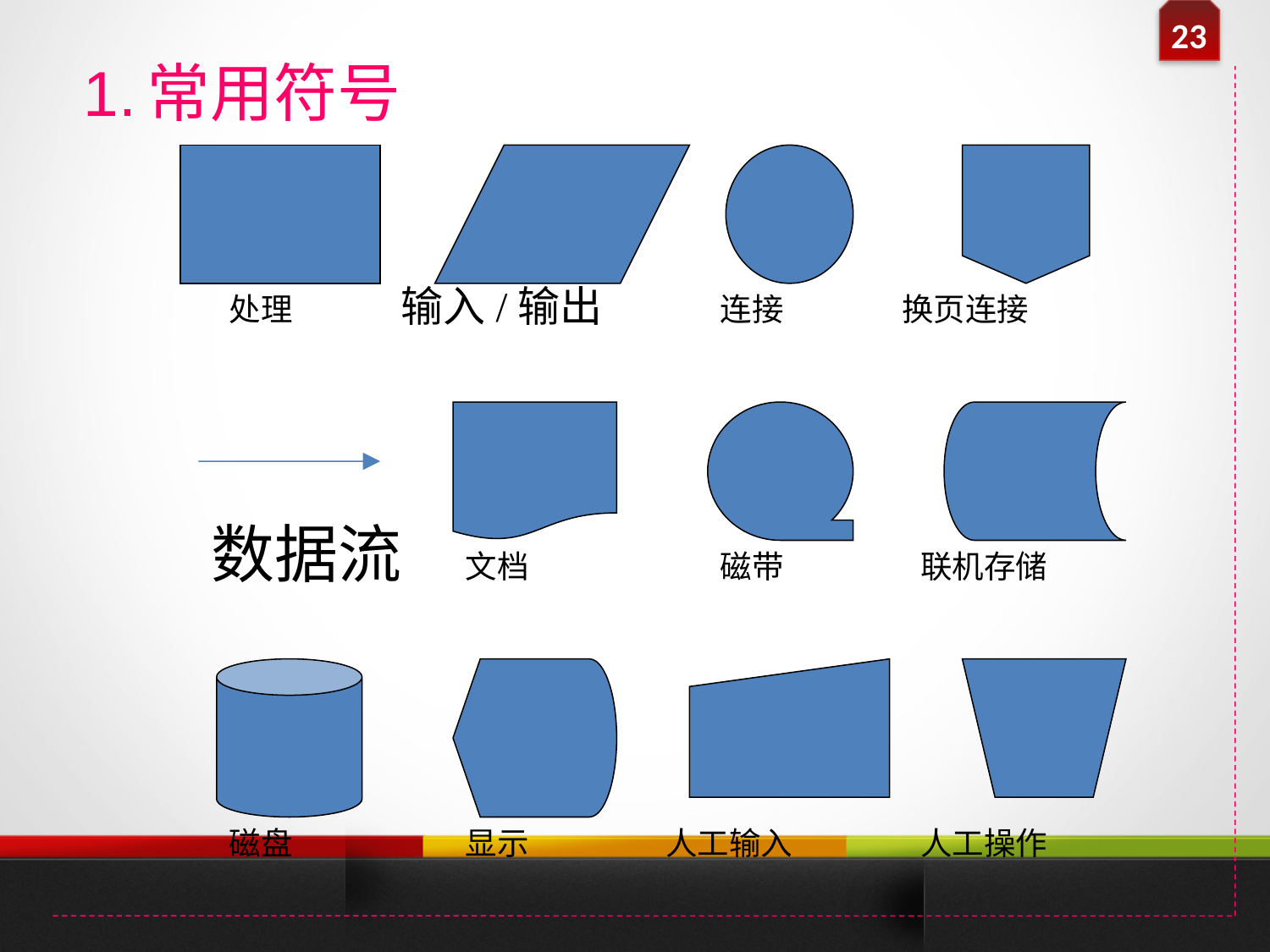

常用符号

输入/输出
处理
连接
换页连接

数据流
文档
磁带
联机存储

磁盘
显示
人工输入
人工操作